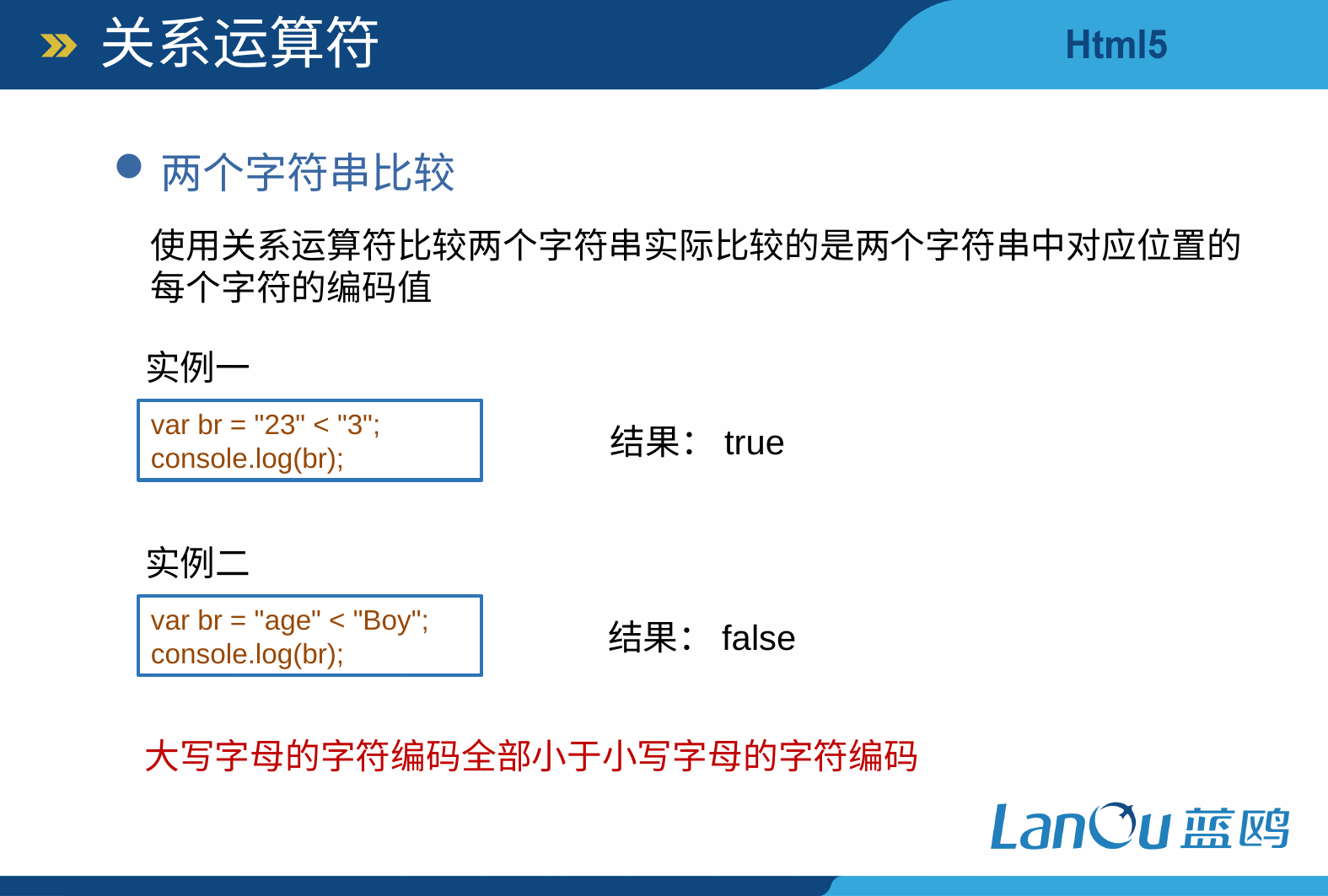

关系运算符
两个字符串比较
使用关系运算符比较两个字符串实际比较的是两个字符串中对应位置的每个字符的编码值
实例一
var br = "23" < "3";
console.log(br);
结果：true
实例二
var br = "age" < "Boy";
console.log(br);
结果：false
大写字母的字符编码全部小于小写字母的字符编码